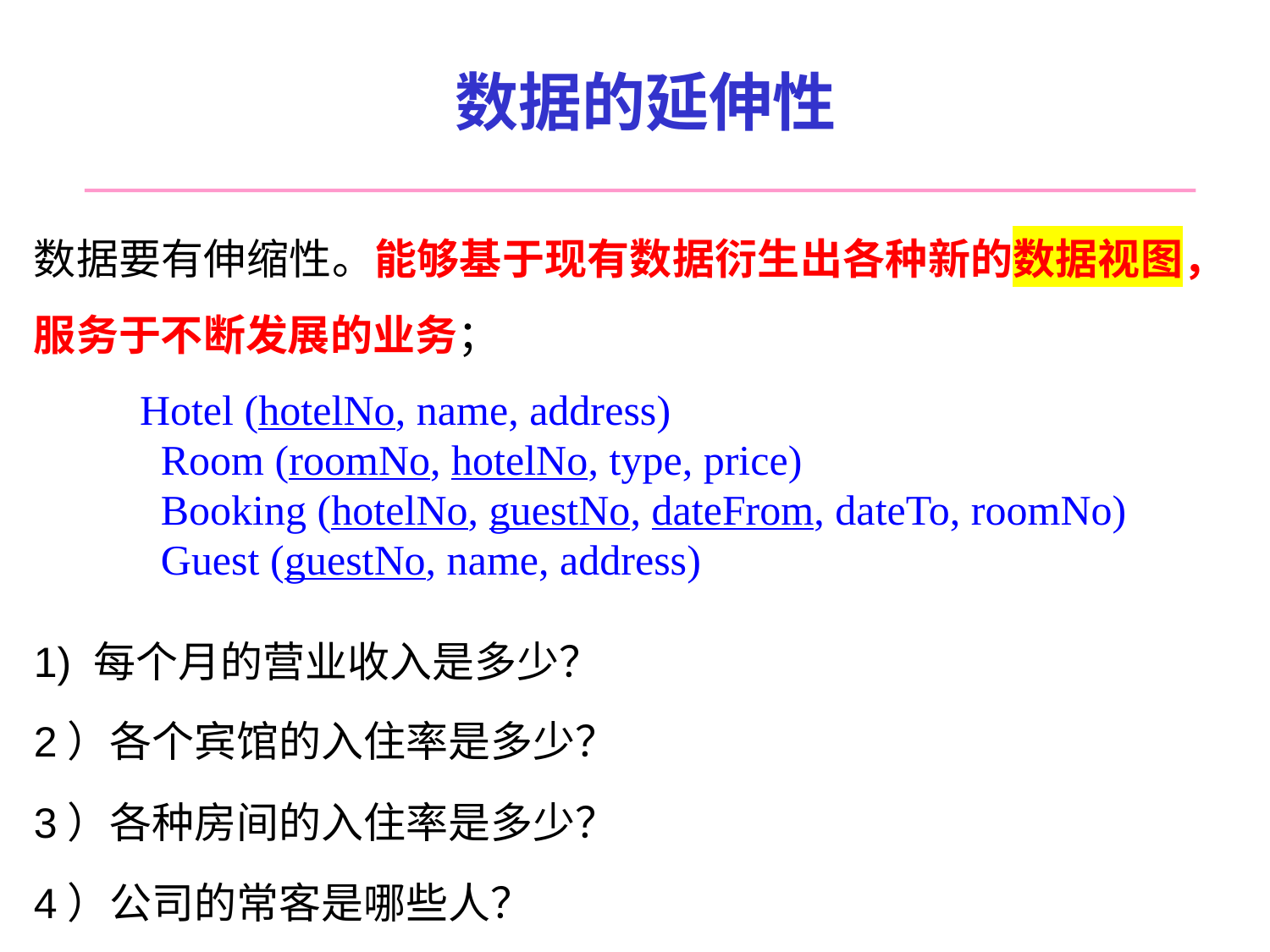

# 数据的延伸性
数据要有伸缩性。能够基于现有数据衍生出各种新的数据视图，服务于不断发展的业务；

          Hotel (hotelNo, name, address)
	Room (roomNo, hotelNo, type, price)
	Booking (hotelNo, guestNo, dateFrom, dateTo, roomNo)
	Guest (guestNo, name, address)

1) 每个月的营业收入是多少？
2）各个宾馆的入住率是多少？
3）各种房间的入住率是多少？
4）公司的常客是哪些人？